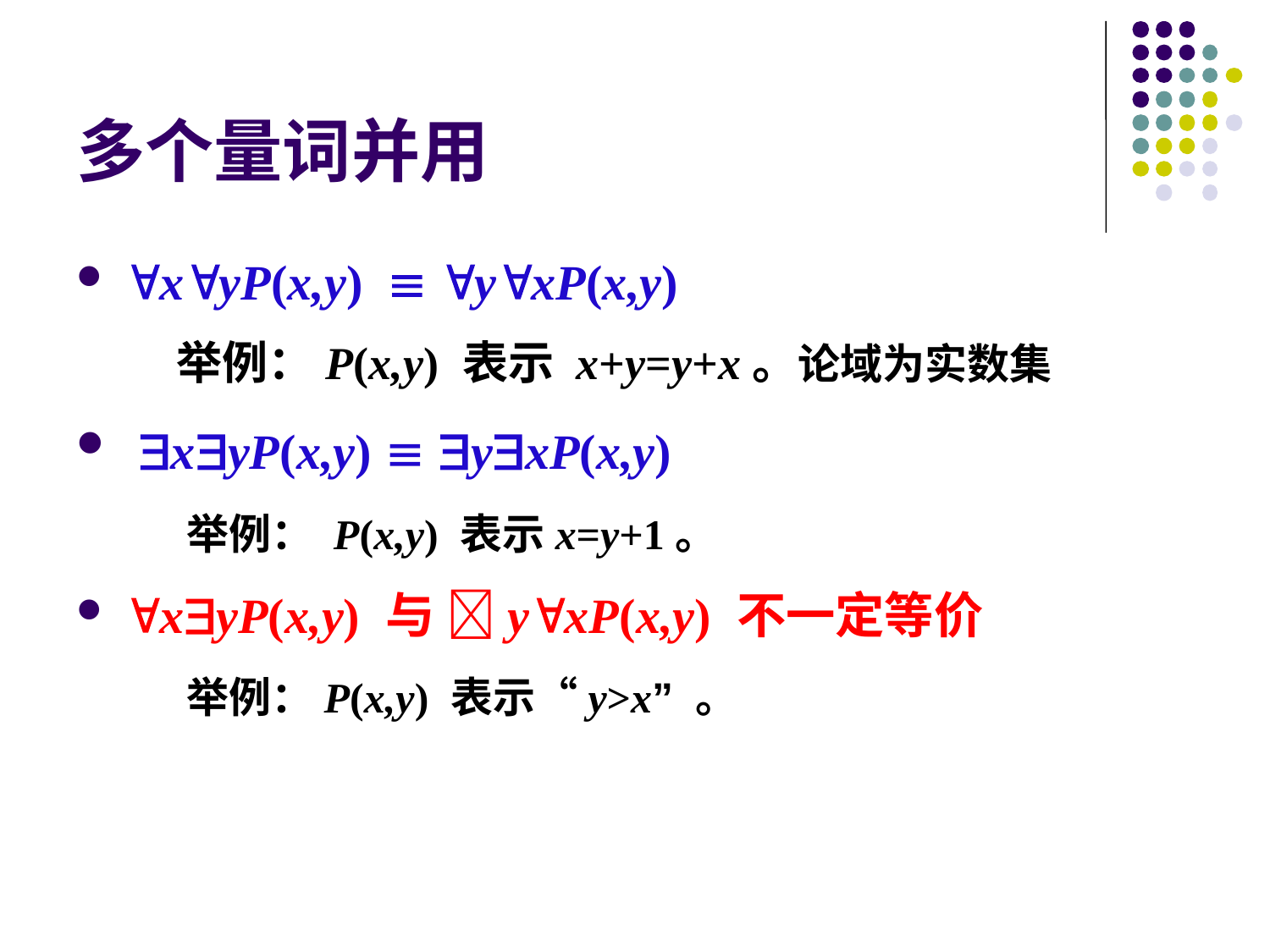

# 多个量词并用
∀x∀yP(x,y)  ≡ ∀y∀xP(x,y)
    举例：P(x,y) 表示 x+y=y+x。论域为实数集
 ∃x∃yP(x,y) ≡ ∃y∃xP(x,y)
     举例： P(x,y) 表示x=y+1。
∀x∃yP(x,y) 与 ∃y∀xP(x,y) 不一定等价
     举例：P(x,y) 表示“y>x” 。